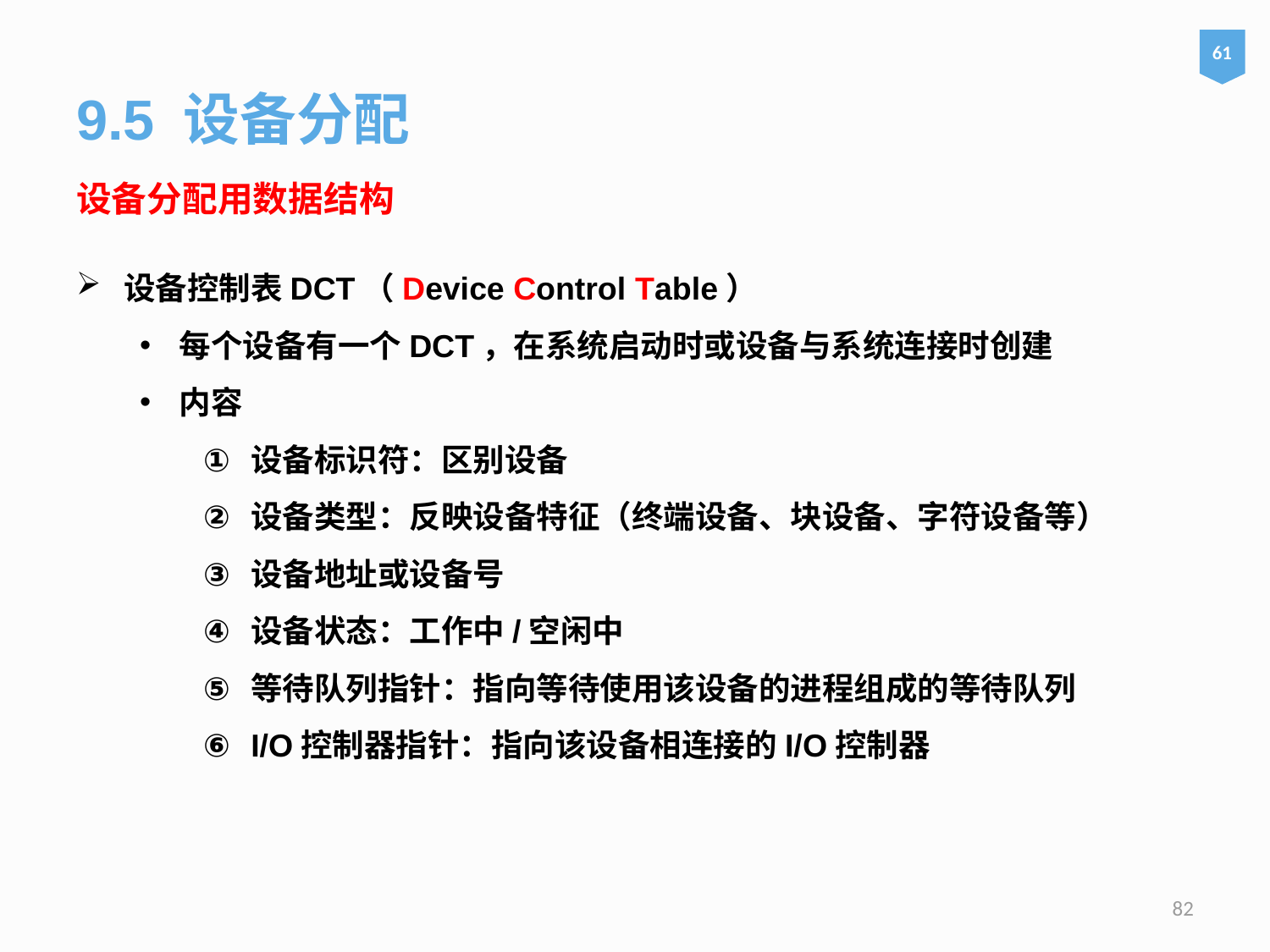

61
9.5 设备分配
设备分配用数据结构
设备控制表DCT（Device Control Table）
每个设备有一个DCT，在系统启动时或设备与系统连接时创建
内容
设备标识符：区别设备
设备类型：反映设备特征（终端设备、块设备、字符设备等）
设备地址或设备号
设备状态：工作中/空闲中
等待队列指针：指向等待使用该设备的进程组成的等待队列
I/O控制器指针：指向该设备相连接的I/O控制器
82